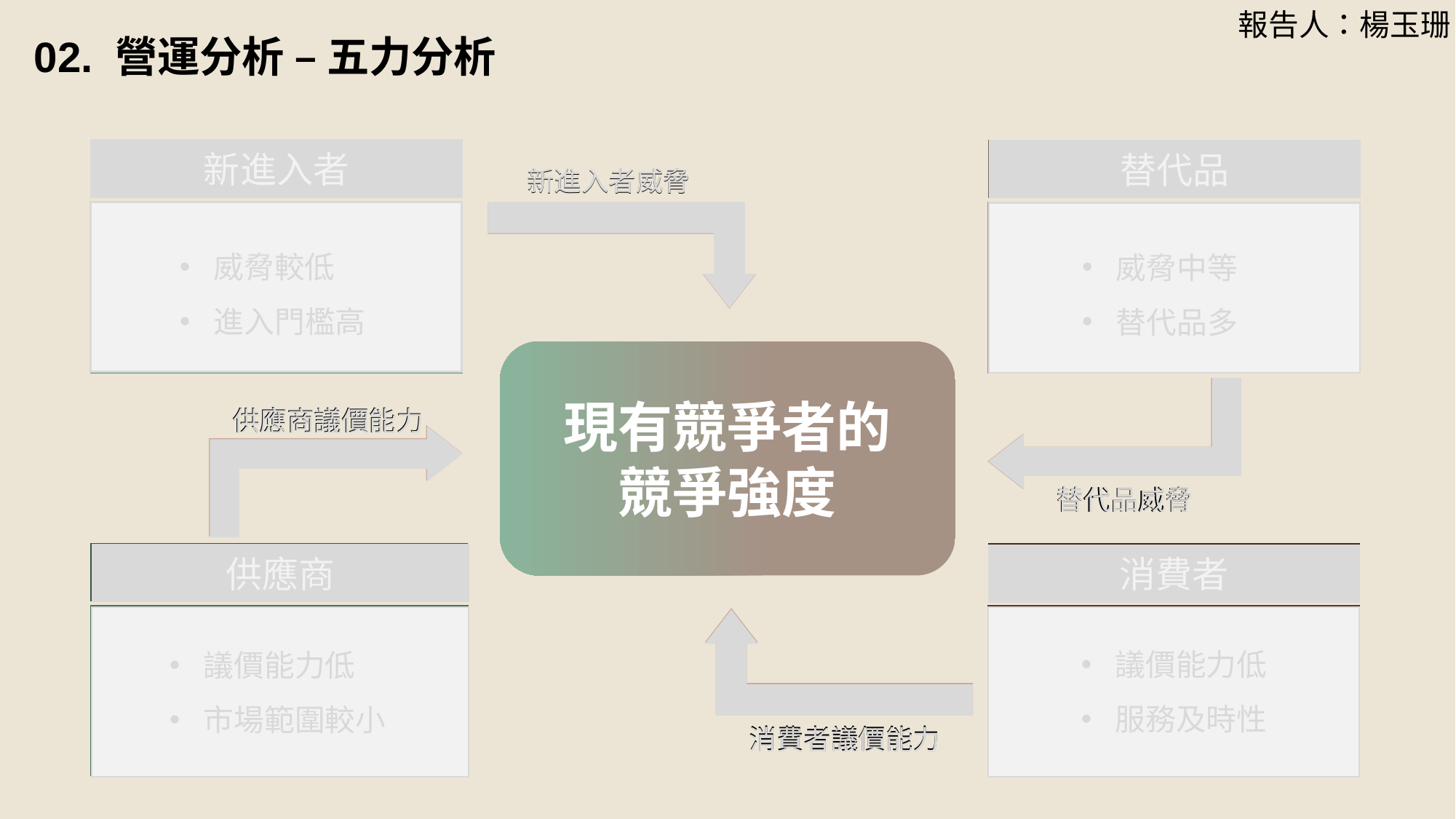

報告人：楊玉珊
02. 營運分析 – 五力分析
新進入者

新進入者威脅

威脅較低
進入門檻高
新進入者

新進入者威脅

威脅較低
進入門檻高
替代品

替代品威脅
威脅中等
替代品多
替代品

替代品威脅
威脅中等
替代品多
現有競爭者的
競爭強度

供應商議價能力
供應商

議價能力低
市場範圍較小

供應商議價能力
供應商

議價能力低
市場範圍較小

消費者

消費者議價能力
議價能力低
服務及時性
消費者

消費者議價能力
議價能力低
服務及時性